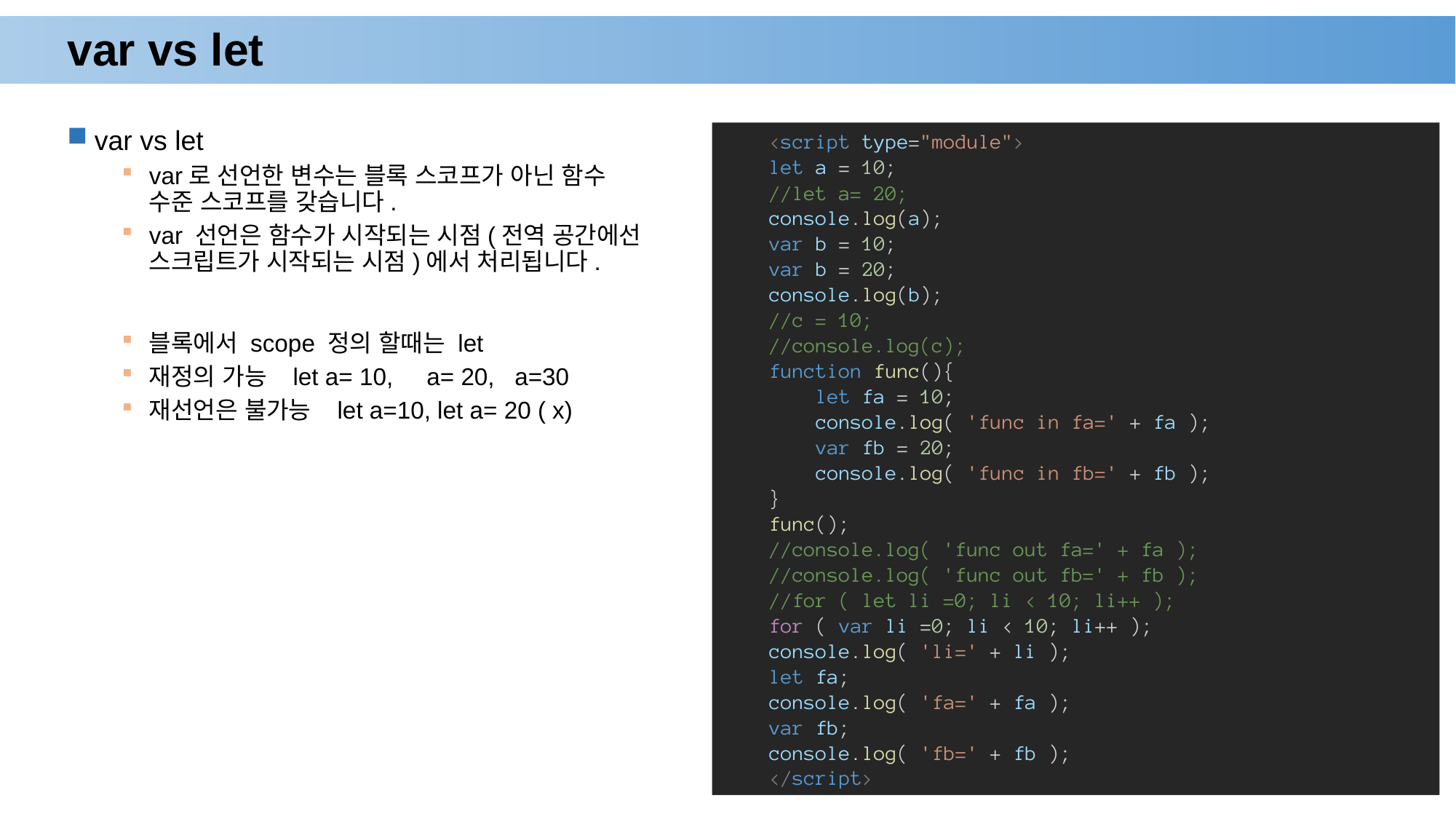

# var vs let
var vs let
var로 선언한 변수는 블록 스코프가 아닌 함수 수준 스코프를 갖습니다.
var 선언은 함수가 시작되는 시점(전역 공간에선 스크립트가 시작되는 시점)에서 처리됩니다.

블록에서 scope 정의 할때는 let
재정의 가능   let a= 10,     a= 20,   a=30
재선언은 불가능   let a=10, let a= 20 ( x)

    <script type="module">
    let a = 10;
    //let a= 20;
    console.log(a);
    var b = 10;
    var b = 20;
    console.log(b);
    //c = 10;
    //console.log(c);
    function func(){
        let fa = 10;
        console.log( 'func in fa=' + fa );
        var fb = 20;
        console.log( 'func in fb=' + fb );
    }
    func();
    //console.log( 'func out fa=' + fa );
    //console.log( 'func out fb=' + fb );
    //for ( let li =0; li < 10; li++ );
    for ( var li =0; li < 10; li++ );
    console.log( 'li=' + li );
    let fa;
    console.log( 'fa=' + fa );
    var fb;
    console.log( 'fb=' + fb );
    </script>
2